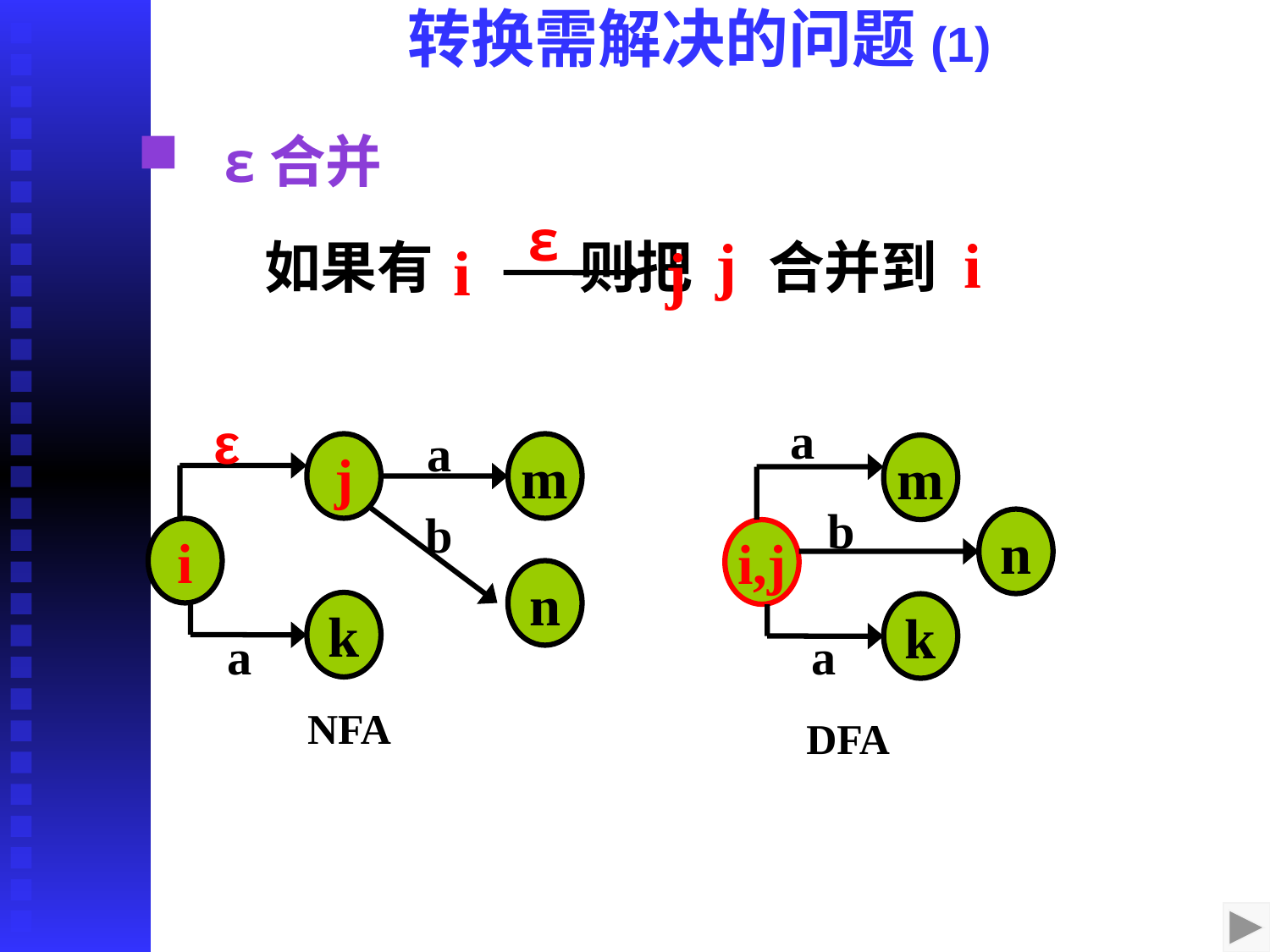

转换需解决的问题(1)
ε合并
	如果有             则把 j 合并到 i
ε
i
j

ε
a
j
m

b

i
n
k

a

NFA
a
m

b
n
i,j

k

a

DFA
2020/10/7
26